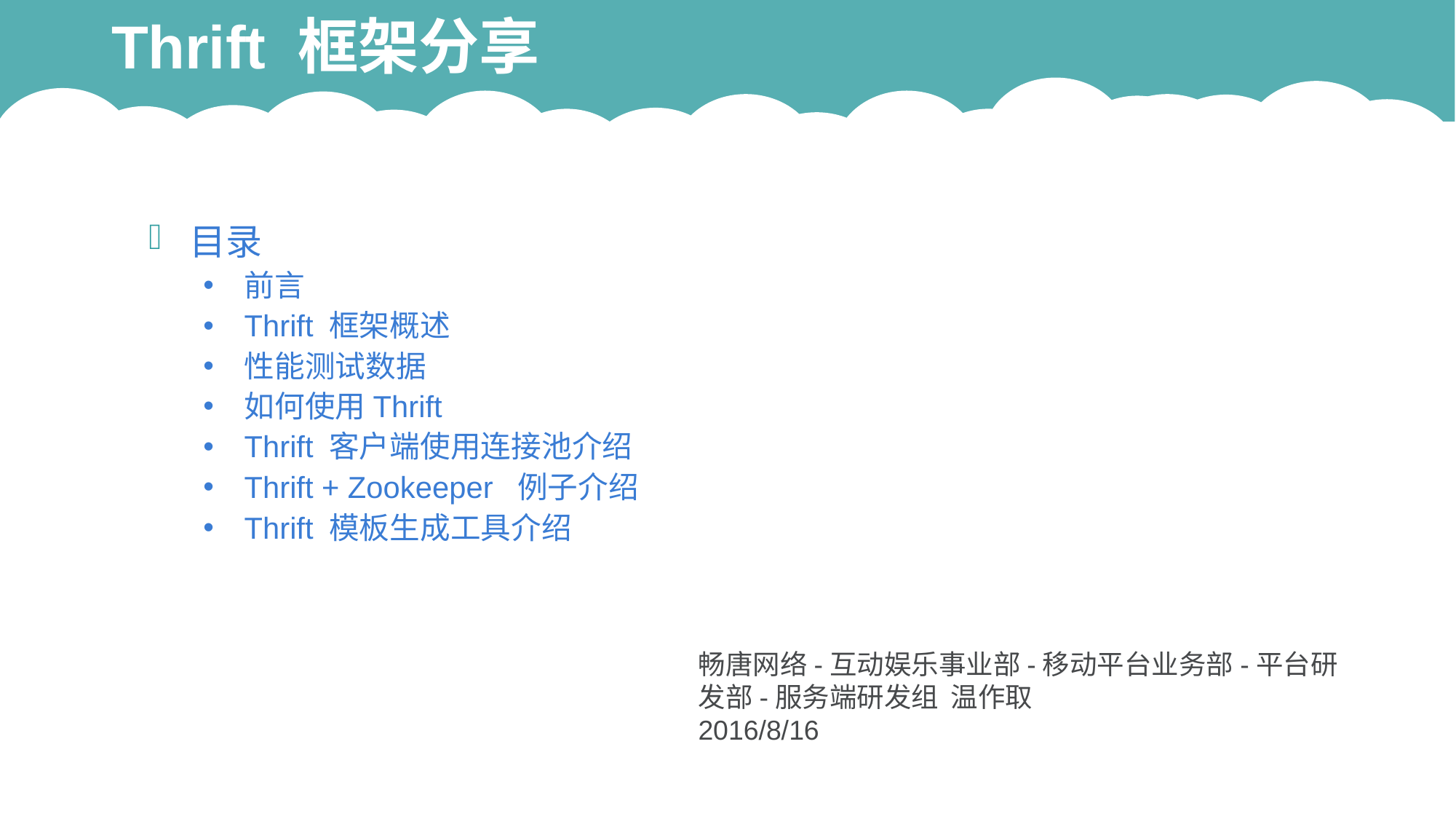

Thrift 框架分享
目录
前言
Thrift 框架概述
性能测试数据
如何使用Thrift
Thrift 客户端使用连接池介绍
Thrift + Zookeeper  例子介绍
Thrift 模板生成工具介绍

畅唐网络-互动娱乐事业部-移动平台业务部-平台研发部-服务端研发组  温作取
2016/8/16